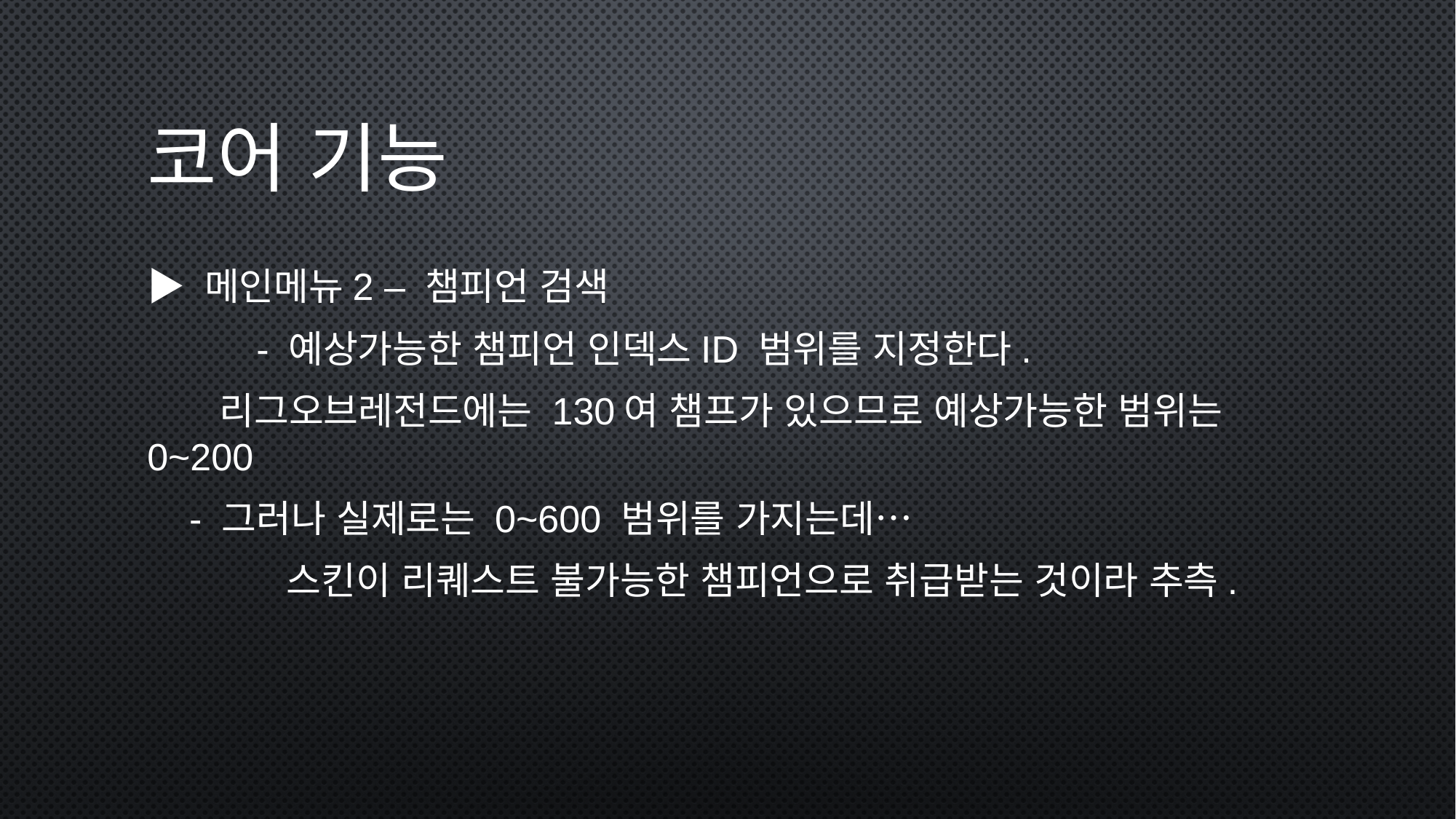

# 코어 기능
▶ 메인메뉴2 – 챔피언 검색
	- 예상가능한 챔피언 인덱스ID 범위를 지정한다.
      리그오브레전드에는 130여 챔프가 있으므로 예상가능한 범위는 0~200
    - 그러나 실제로는 0~600 범위를 가지는데…
	  스킨이 리퀘스트 불가능한 챔피언으로 취급받는 것이라 추측.